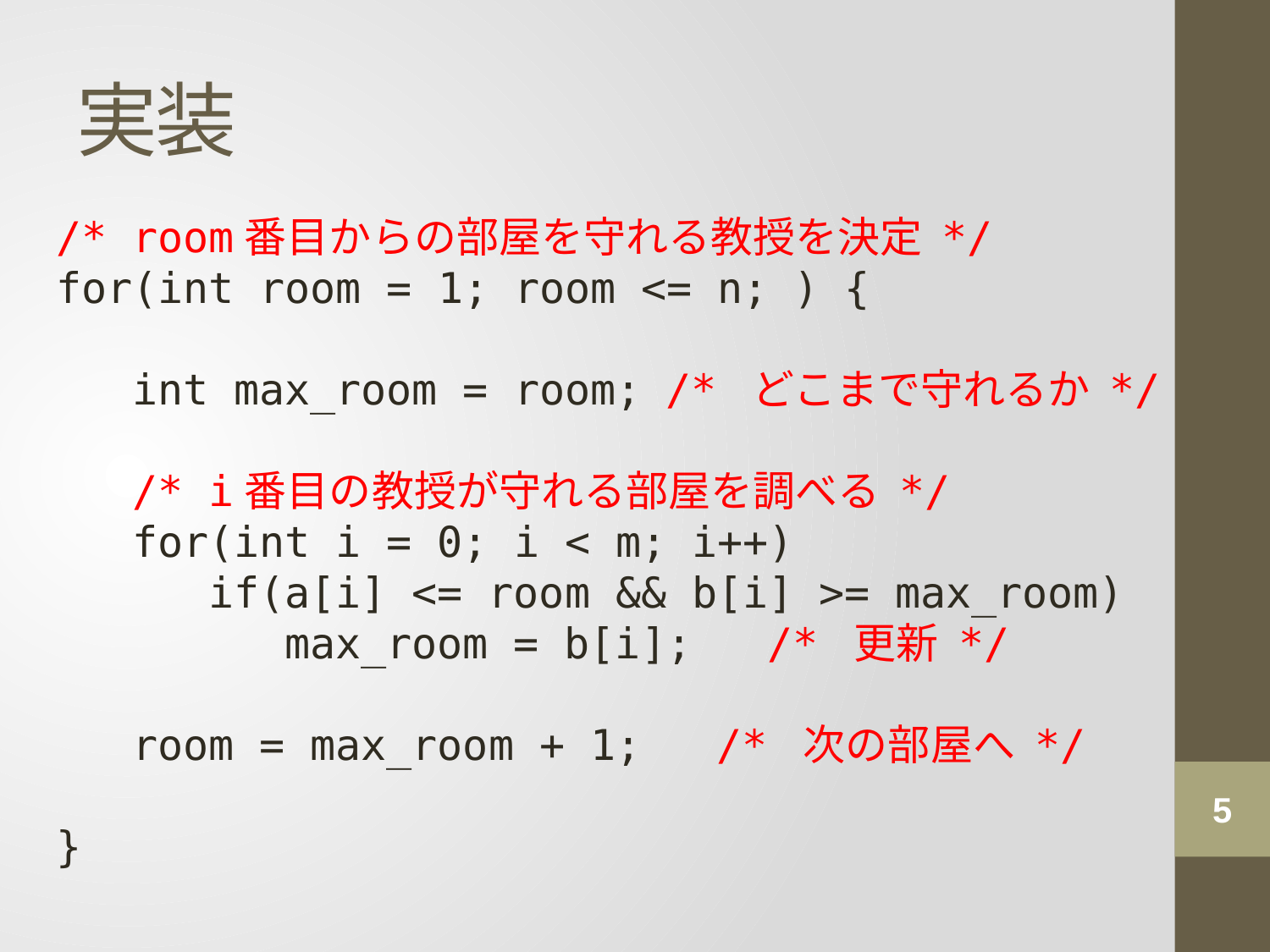

# 実装
/* room番目からの部屋を守れる教授を決定 */
for(int room = 1; room <= n; ) {

   int max_room = room; /* どこまで守れるか */

   /* i番目の教授が守れる部屋を調べる */
   for(int i = 0; i < m; i++)
      if(a[i] <= room && b[i] >= max_room)
         max_room = b[i];   /* 更新 */

   room = max_room + 1;   /* 次の部屋へ */

}